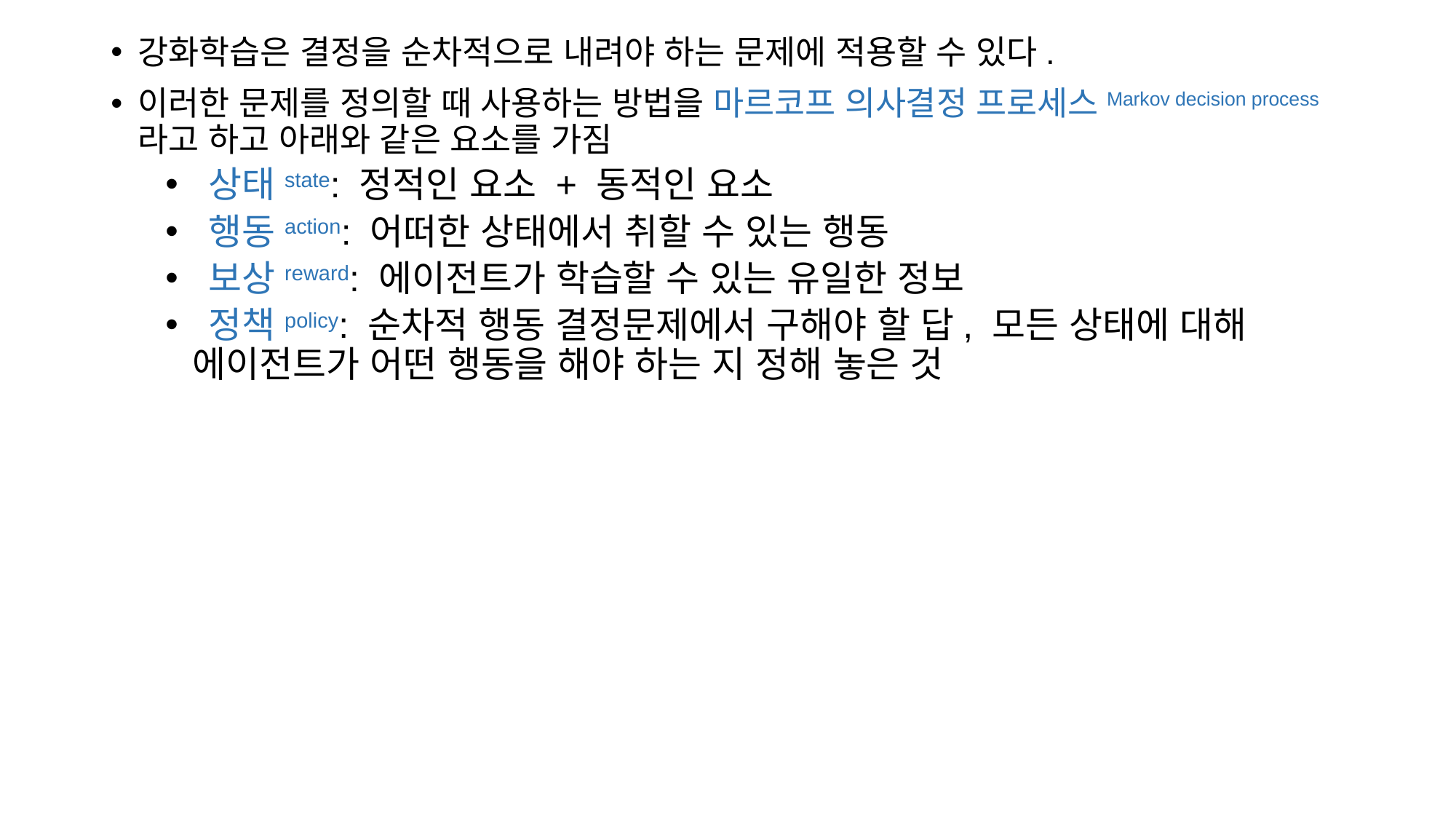

강화학습은 결정을 순차적으로 내려야 하는 문제에 적용할 수 있다.
이러한 문제를 정의할 때 사용하는 방법을 마르코프 의사결정 프로세스Markov decision process라고 하고 아래와 같은 요소를 가짐
 상태state: 정적인 요소 + 동적인 요소
 행동action: 어떠한 상태에서 취할 수 있는 행동
 보상reward: 에이전트가 학습할 수 있는 유일한 정보
 정책policy: 순차적 행동 결정문제에서 구해야 할 답, 모든 상태에 대해 에이전트가 어떤 행동을 해야 하는 지 정해 놓은 것